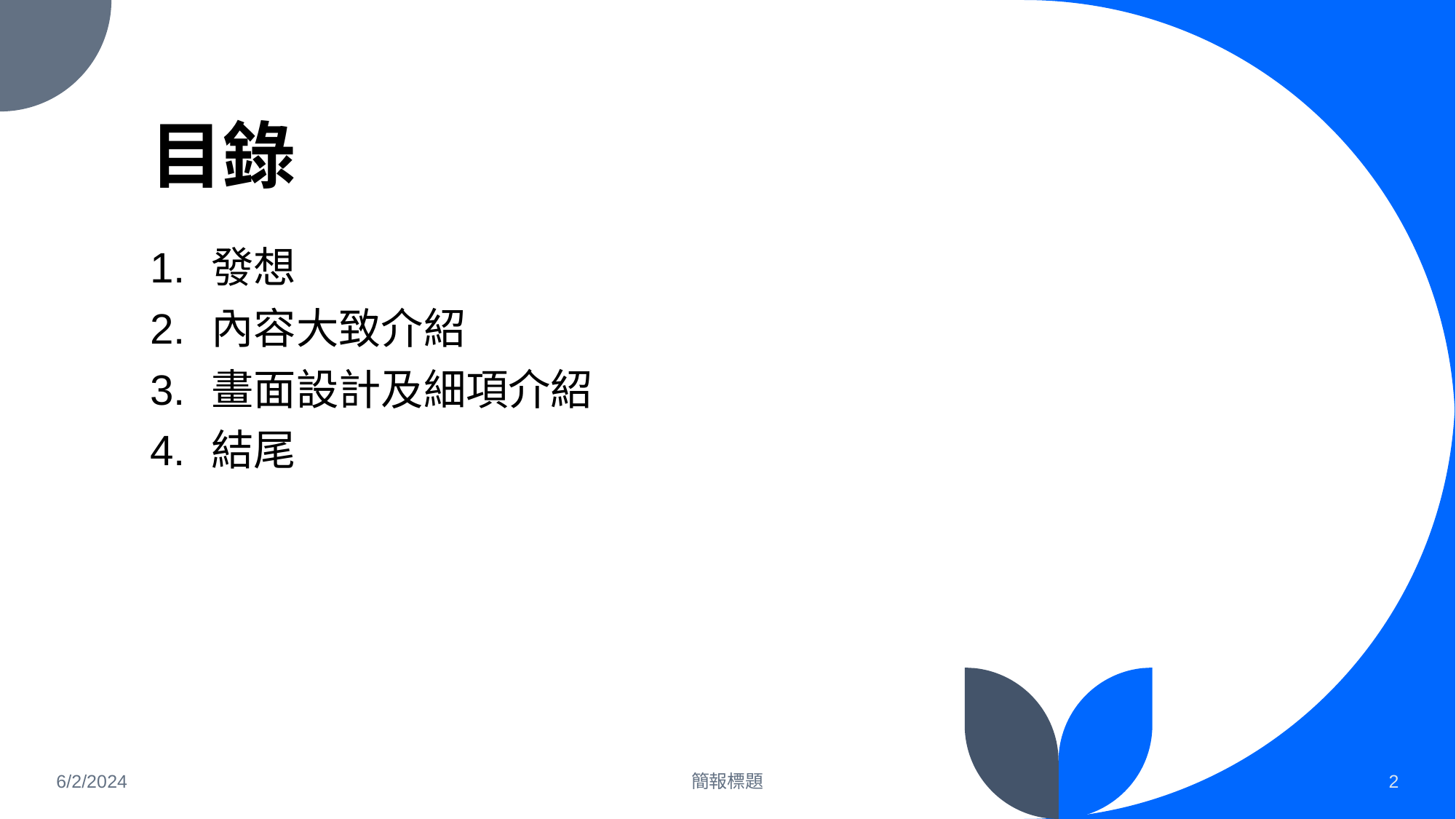

# 目錄
發想
內容大致介紹
畫面設計及細項介紹
結尾
6/2/2024
簡報標題
2